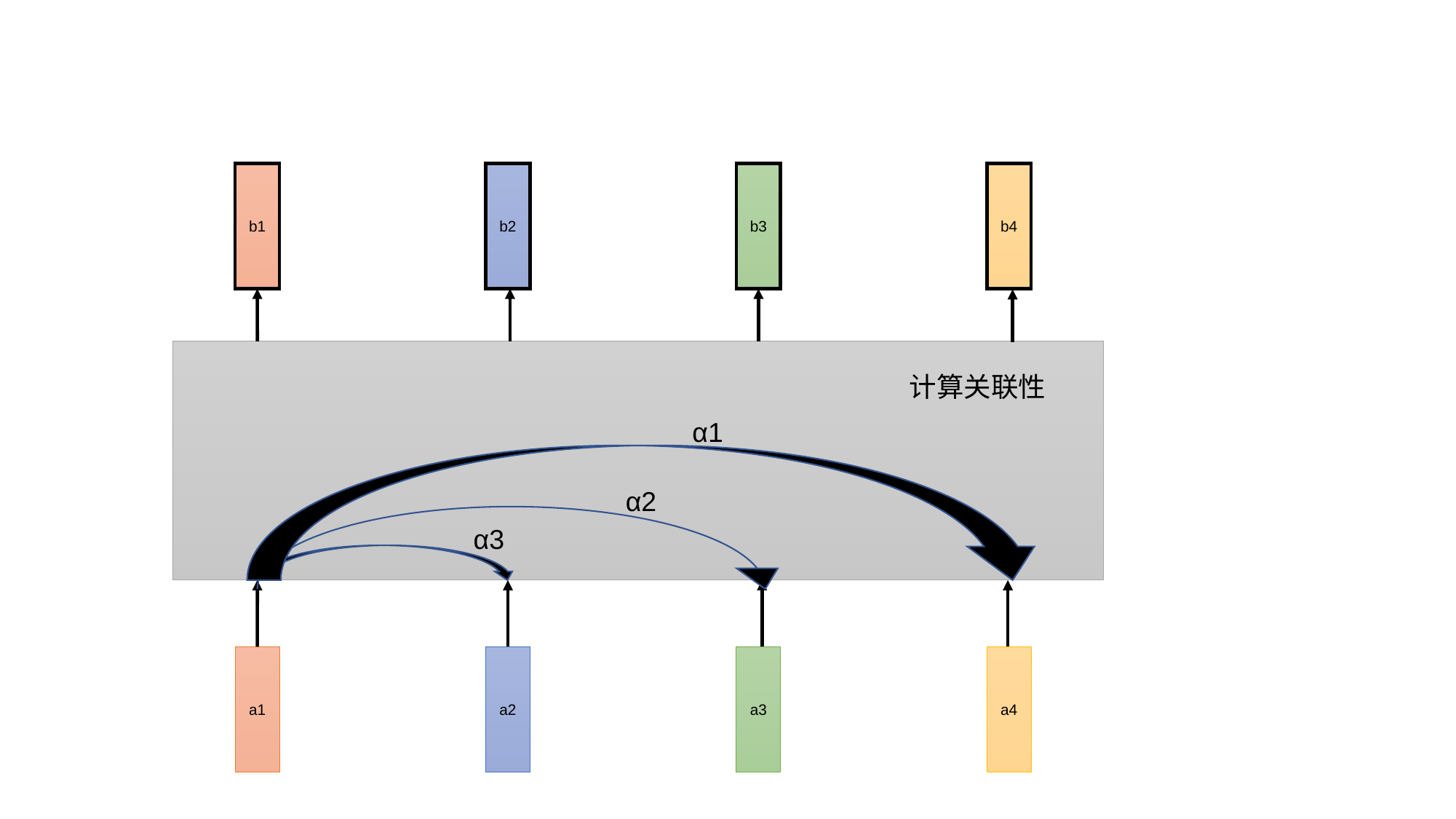

b3
b4
b2
b1

计算关联性
α1

α2

α3

a3
a4
a2
a1